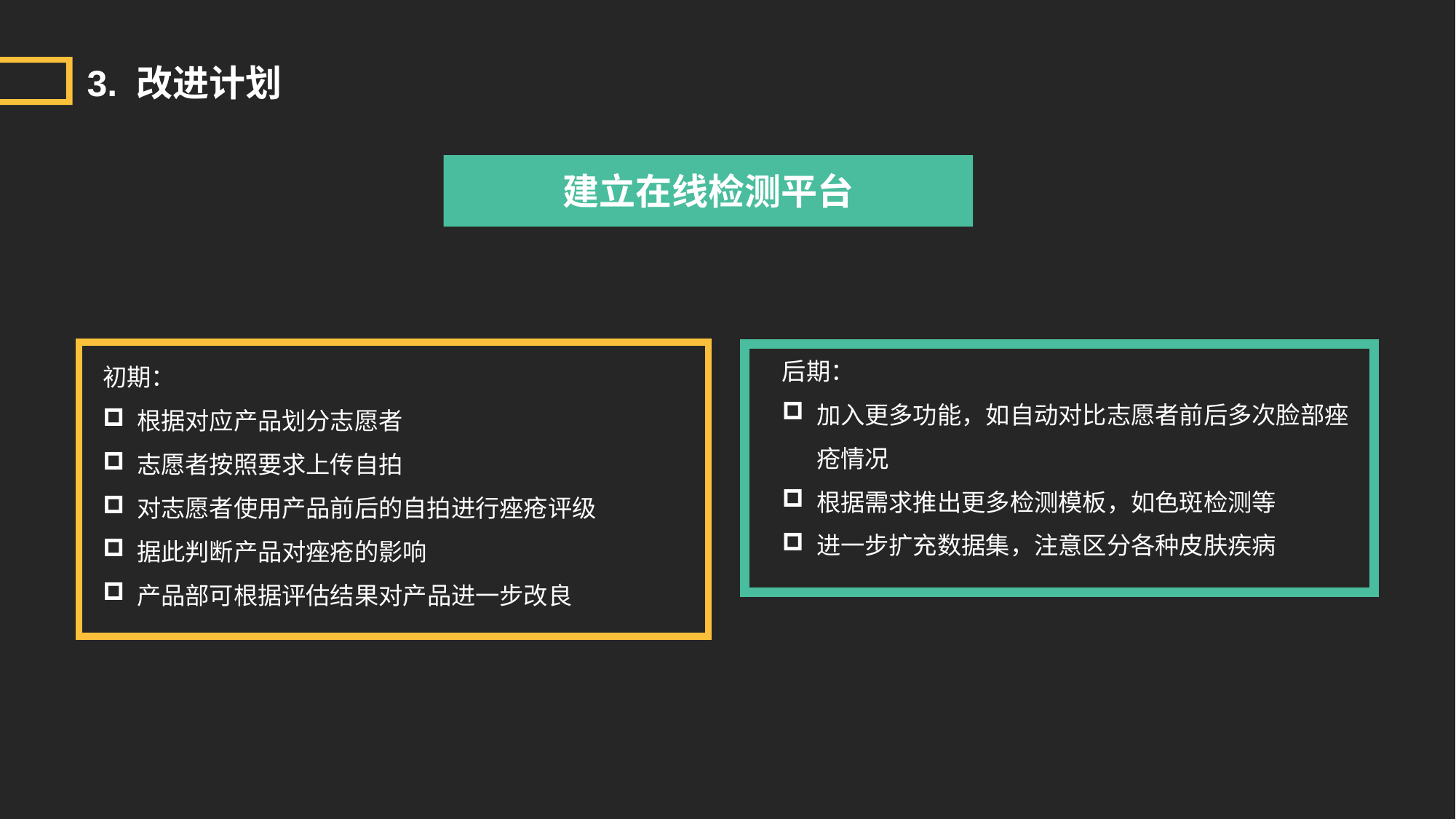

3. 改进计划

建立在线检测平台

后期：
加入更多功能，如自动对比志愿者前后多次脸部痤疮情况
根据需求推出更多检测模板，如色斑检测等
进一步扩充数据集，注意区分各种皮肤疾病

初期：
根据对应产品划分志愿者
志愿者按照要求上传自拍
对志愿者使用产品前后的自拍进行痤疮评级
据此判断产品对痤疮的影响
产品部可根据评估结果对产品进一步改良